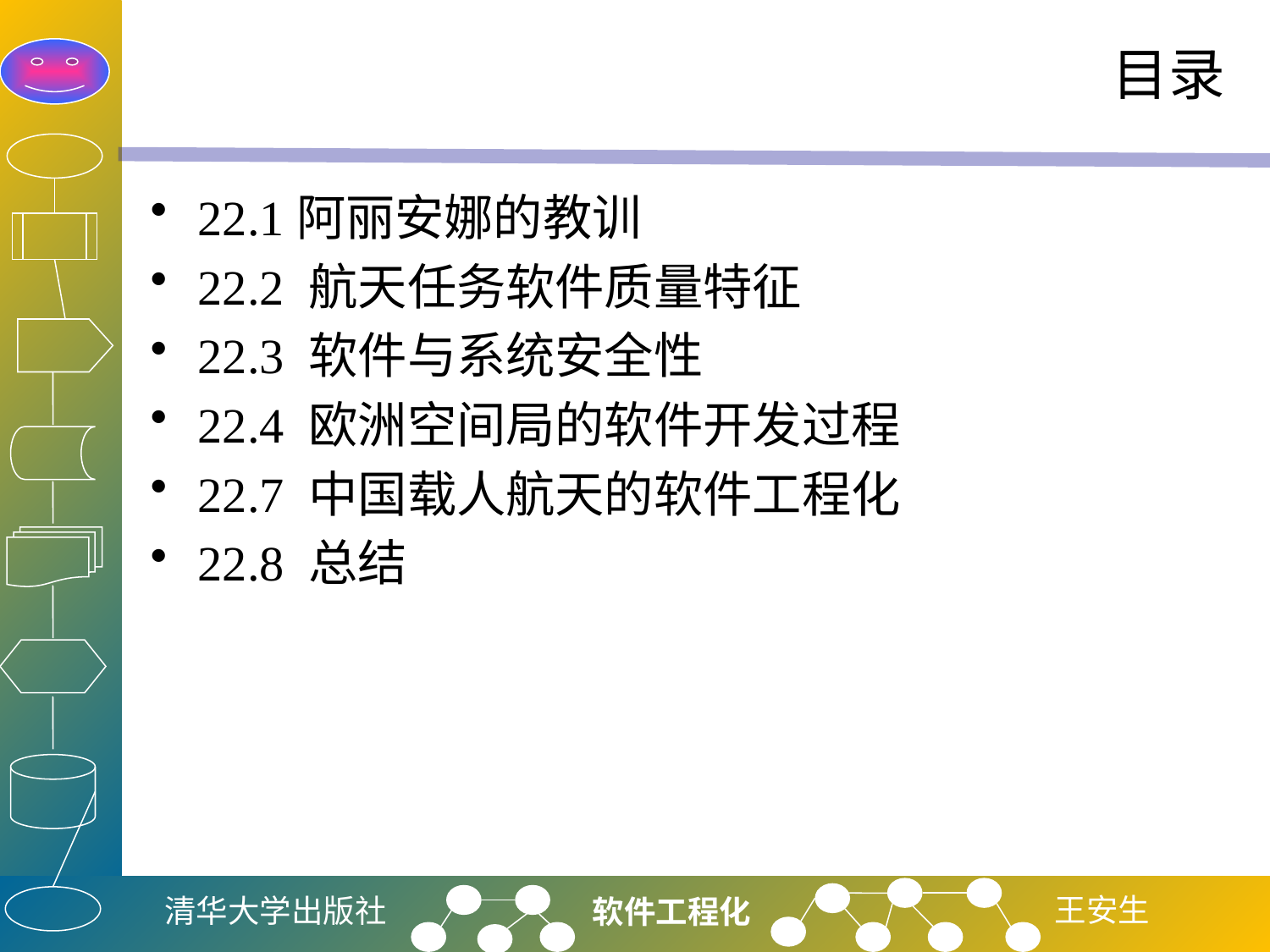

# 目录
22.1阿丽安娜的教训
22.2 航天任务软件质量特征
22.3 软件与系统安全性
22.4 欧洲空间局的软件开发过程
22.7 中国载人航天的软件工程化
22.8 总结